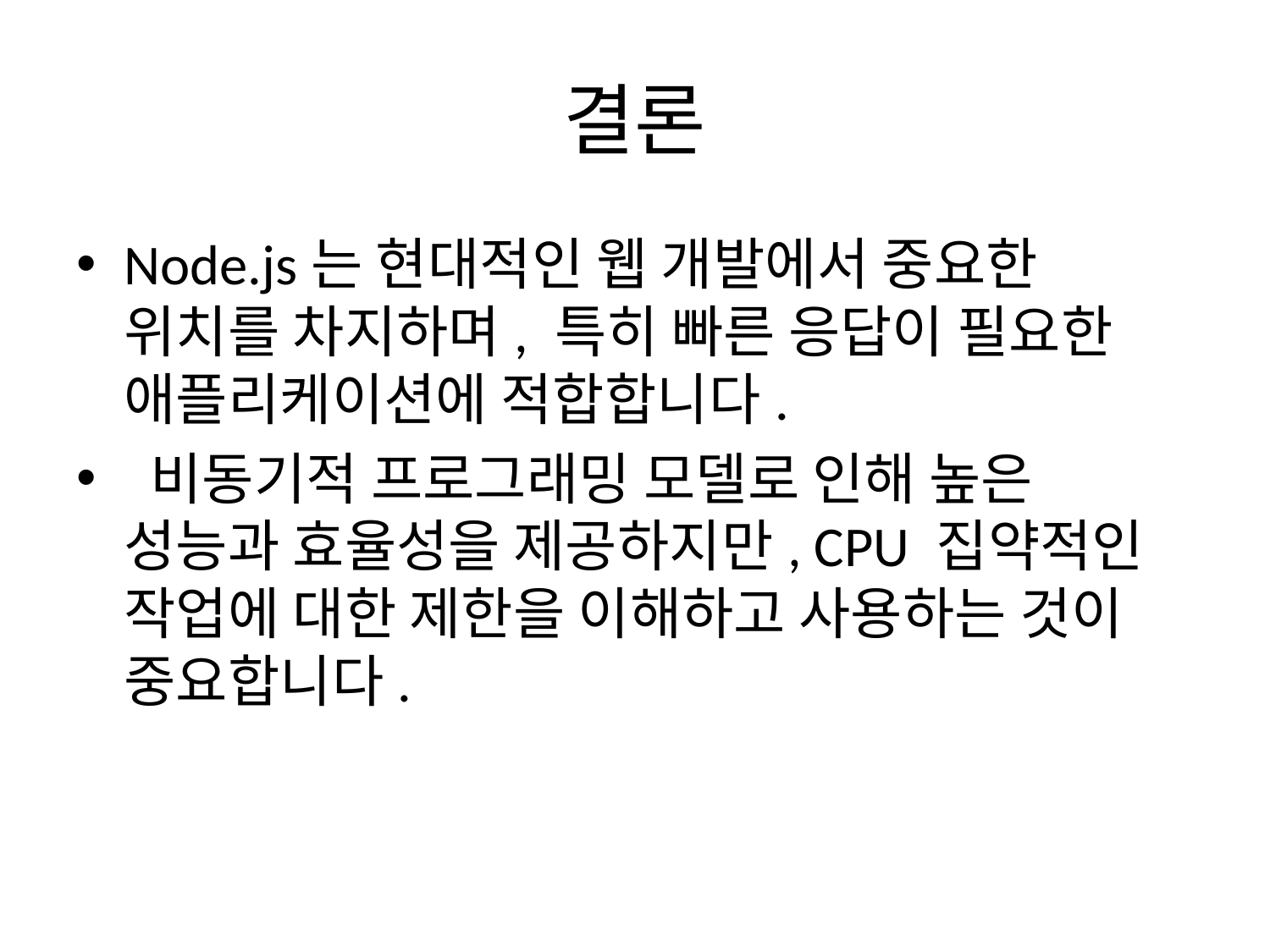

# 결론
Node.js는 현대적인 웹 개발에서 중요한 위치를 차지하며, 특히 빠른 응답이 필요한 애플리케이션에 적합합니다.
 비동기적 프로그래밍 모델로 인해 높은 성능과 효율성을 제공하지만, CPU 집약적인 작업에 대한 제한을 이해하고 사용하는 것이 중요합니다.